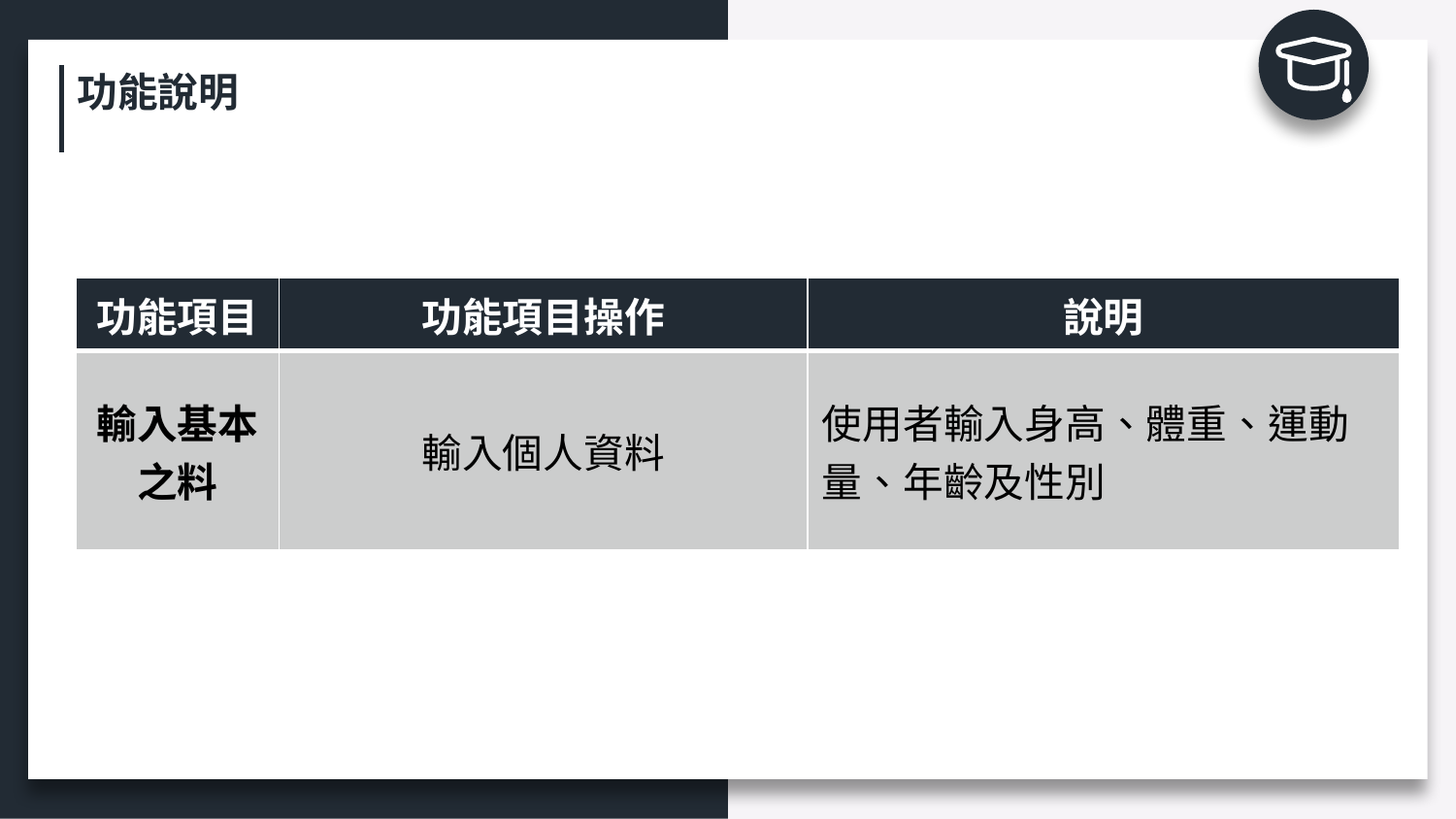

功能說明

| 功能項目 | 功能項目操作 | 說明 |
| --- | --- | --- |
| 輸入基本之料 | 輸入個人資料 | 使用者輸入身高、體重、運動量、年齡及性別 |